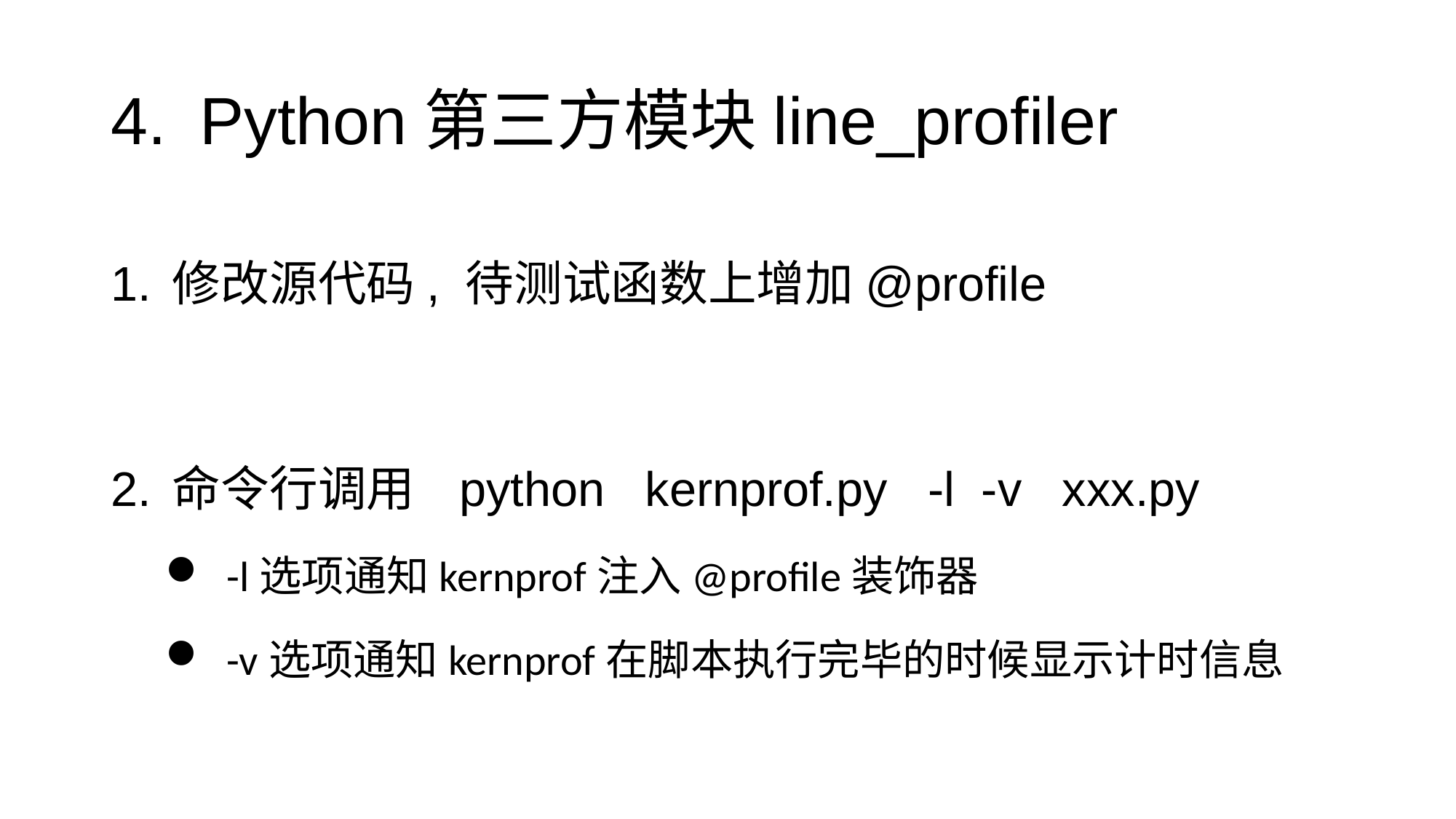

# Python第三方模块line_profiler
1.	修改源代码, 待测试函数上增加@profile

命令行调用   python   kernprof.py   -l  -v   xxx.py
-l选项通知kernprof注入@profile装饰器
-v选项通知kernprof在脚本执行完毕的时候显示计时信息